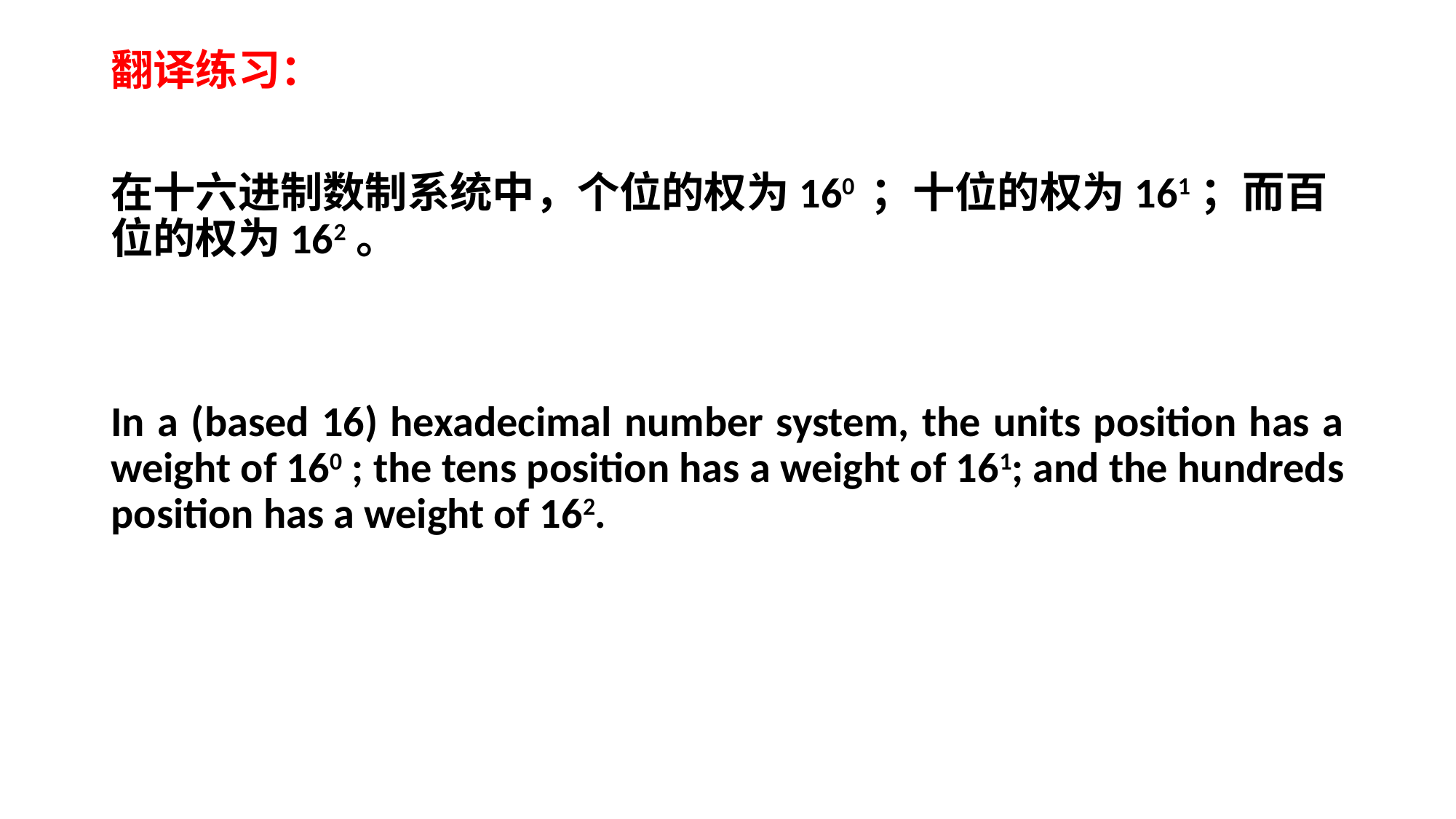

翻译练习：

在十六进制数制系统中，个位的权为160 ；十位的权为161；而百位的权为162。

In a (based 16) hexadecimal number system, the units position has a weight of 160 ; the tens position has a weight of 161; and the hundreds position has a weight of 162.